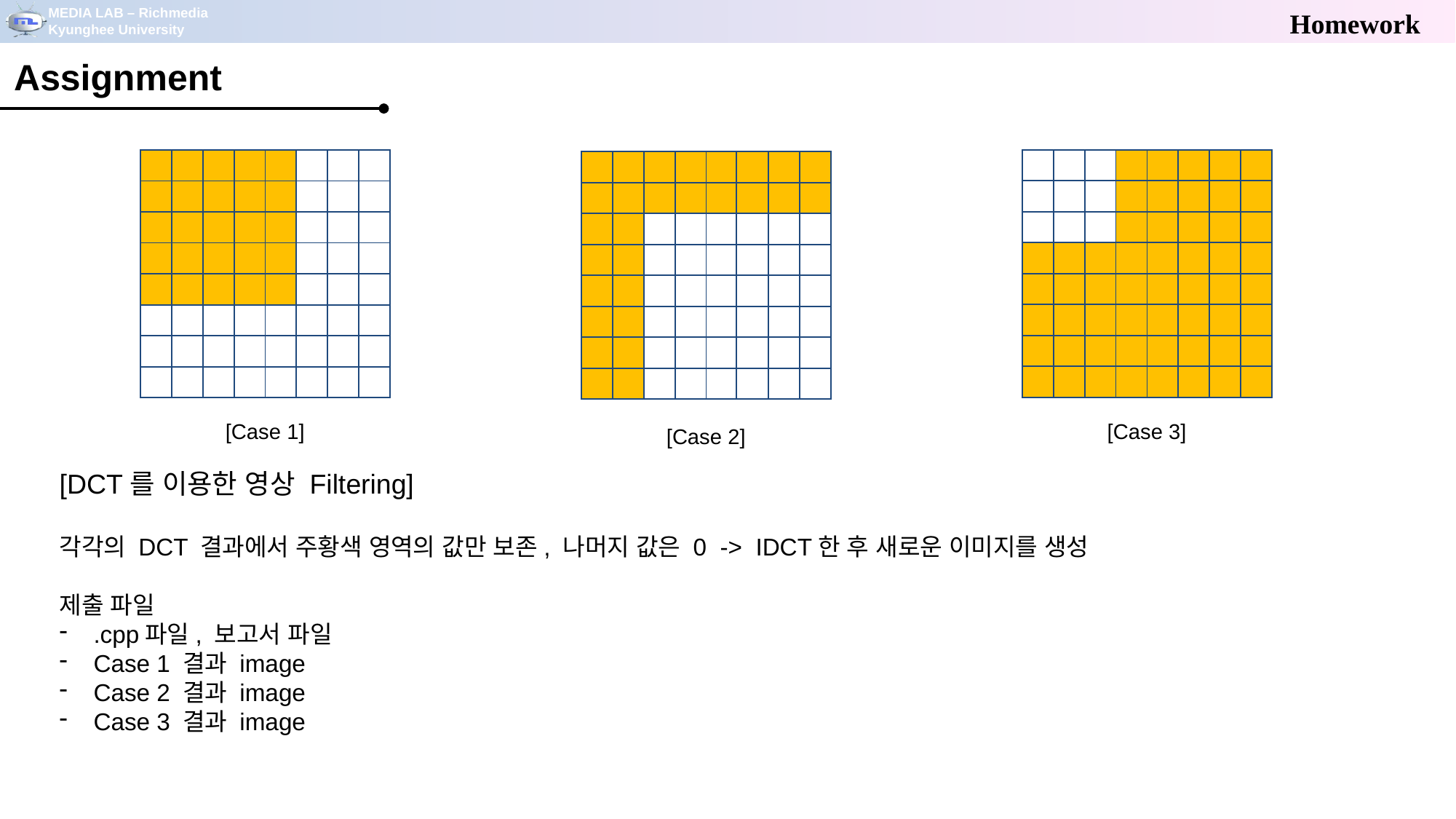

# Homework
Assignment
|  |  |  |  |  |  |  |  |
| --- | --- | --- | --- | --- | --- | --- | --- |
|  |  |  |  |  |  |  |  |
|  |  |  |  |  |  |  |  |
|  |  |  |  |  |  |  |  |
|  |  |  |  |  |  |  |  |
|  |  |  |  |  |  |  |  |
|  |  |  |  |  |  |  |  |
|  |  |  |  |  |  |  |  |
|  |  |  |  |  |  |  |  |
| --- | --- | --- | --- | --- | --- | --- | --- |
|  |  |  |  |  |  |  |  |
|  |  |  |  |  |  |  |  |
|  |  |  |  |  |  |  |  |
|  |  |  |  |  |  |  |  |
|  |  |  |  |  |  |  |  |
|  |  |  |  |  |  |  |  |
|  |  |  |  |  |  |  |  |
|  |  |  |  |  |  |  |  |
| --- | --- | --- | --- | --- | --- | --- | --- |
|  |  |  |  |  |  |  |  |
|  |  |  |  |  |  |  |  |
|  |  |  |  |  |  |  |  |
|  |  |  |  |  |  |  |  |
|  |  |  |  |  |  |  |  |
|  |  |  |  |  |  |  |  |
|  |  |  |  |  |  |  |  |
[Case 1]
[Case 3]
[Case 2]
[DCT를 이용한 영상 Filtering]

각각의 DCT 결과에서 주황색 영역의 값만 보존, 나머지 값은 0  ->  IDCT한 후 새로운 이미지를 생성

제출 파일
.cpp파일, 보고서 파일
Case 1 결과 image
Case 2 결과 image
Case 3 결과 image